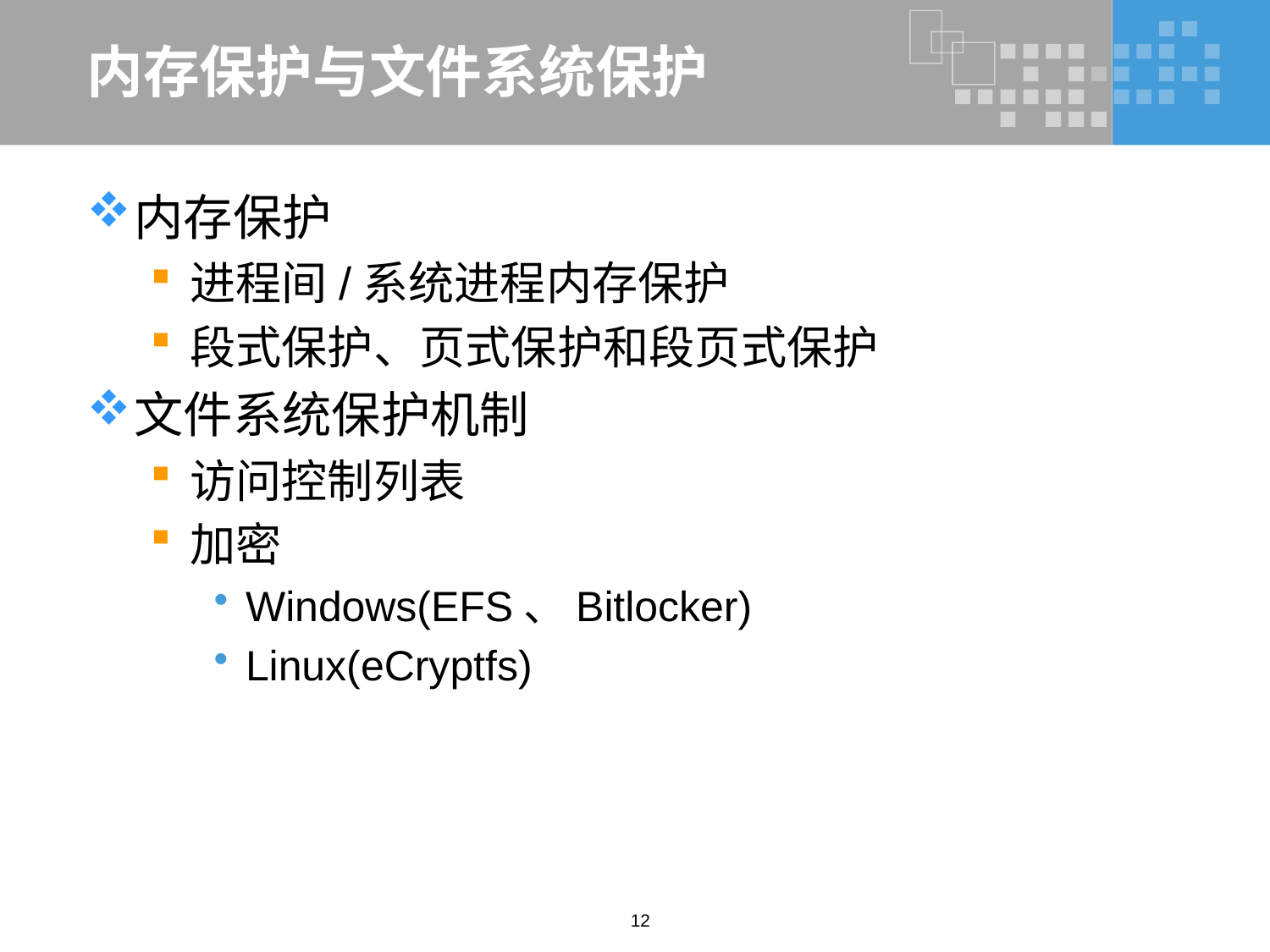

# 内存保护与文件系统保护
内存保护
进程间/系统进程内存保护
段式保护、页式保护和段页式保护
文件系统保护机制
访问控制列表
加密
Windows(EFS、Bitlocker)
Linux(eCryptfs)
12